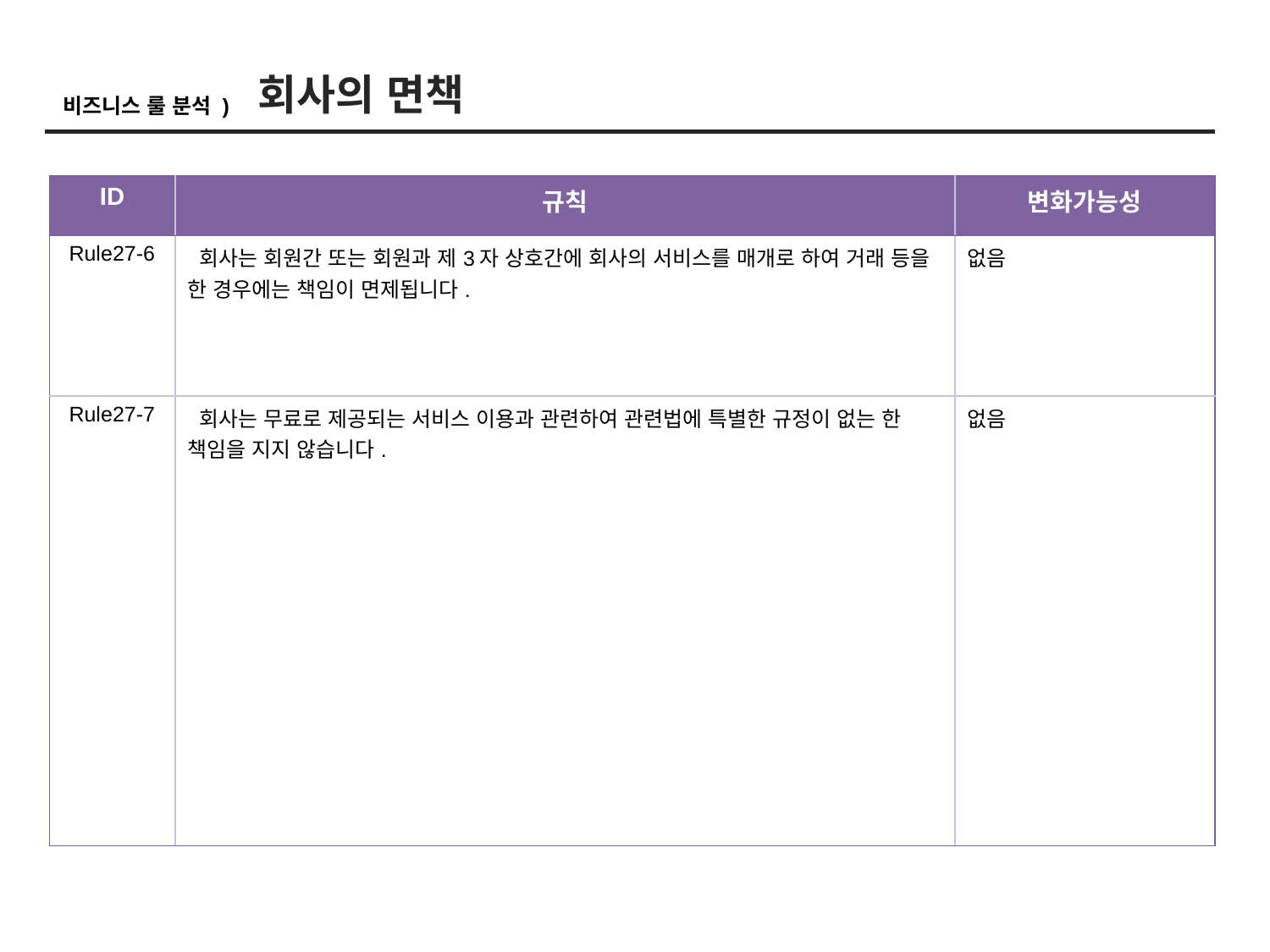

회사의 면책
비즈니스 룰 분석 )
| ID | 규칙 | 변화가능성 |
| --- | --- | --- |
| Rule27-6 | 회사는 회원간 또는 회원과 제3자 상호간에 회사의 서비스를 매개로 하여 거래 등을 한 경우에는 책임이 면제됩니다. | 없음 |
| Rule27-7 | 회사는 무료로 제공되는 서비스 이용과 관련하여 관련법에 특별한 규정이 없는 한 책임을 지지 않습니다. | 없음 |